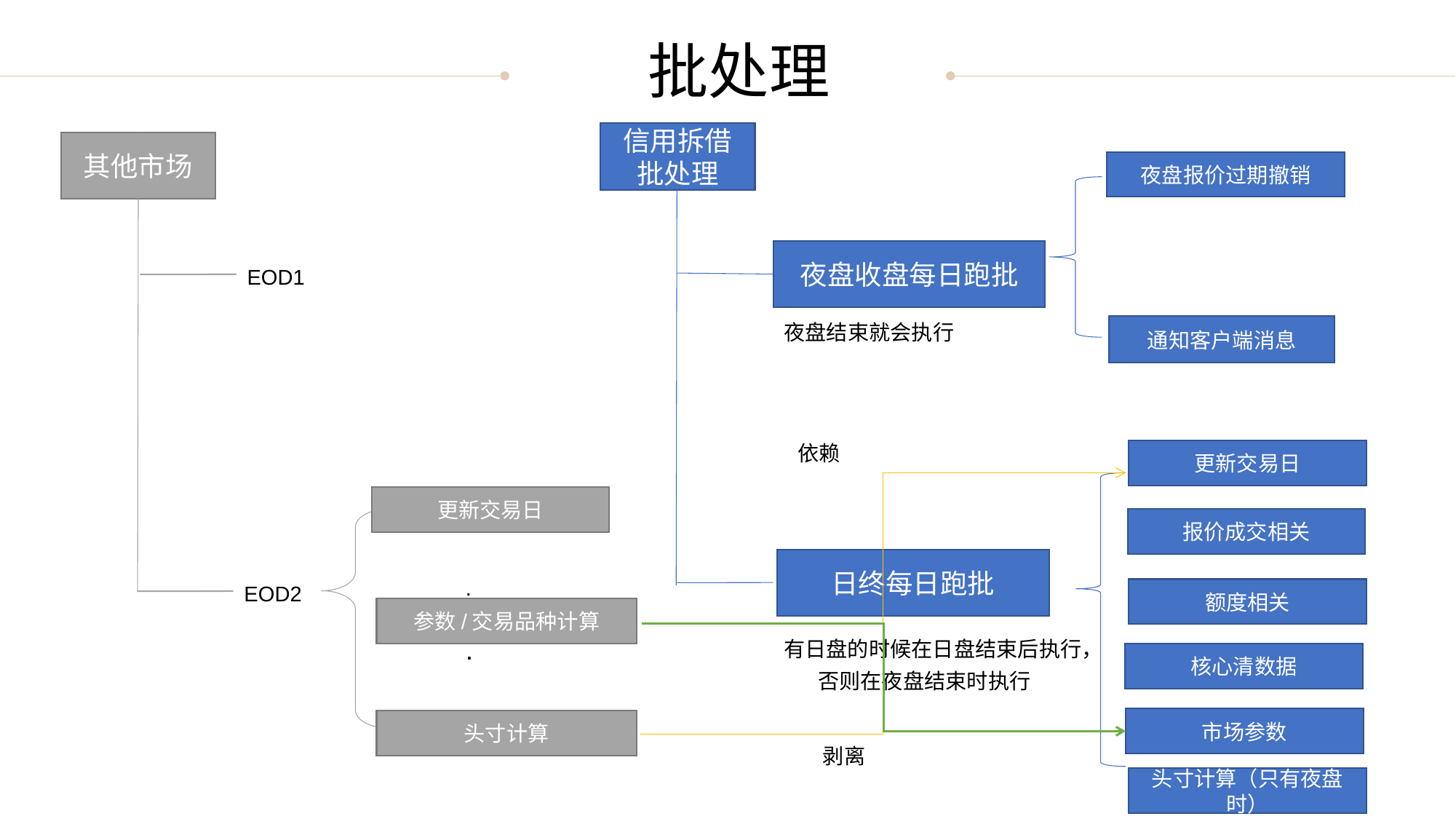

批处理
信用拆借批处理
其他市场
夜盘报价过期撤销

夜盘收盘每日跑批
EOD1
夜盘结束就会执行
通知客户端消息
依赖
更新交易日

更新交易日

报价成交相关
日终每日跑批
EOD2
.
.
.
额度相关
参数/交易品种计算
有日盘的时候在日盘结束后执行，否则在夜盘结束时执行
核心清数据
市场参数
头寸计算
剥离
头寸计算（只有夜盘时）